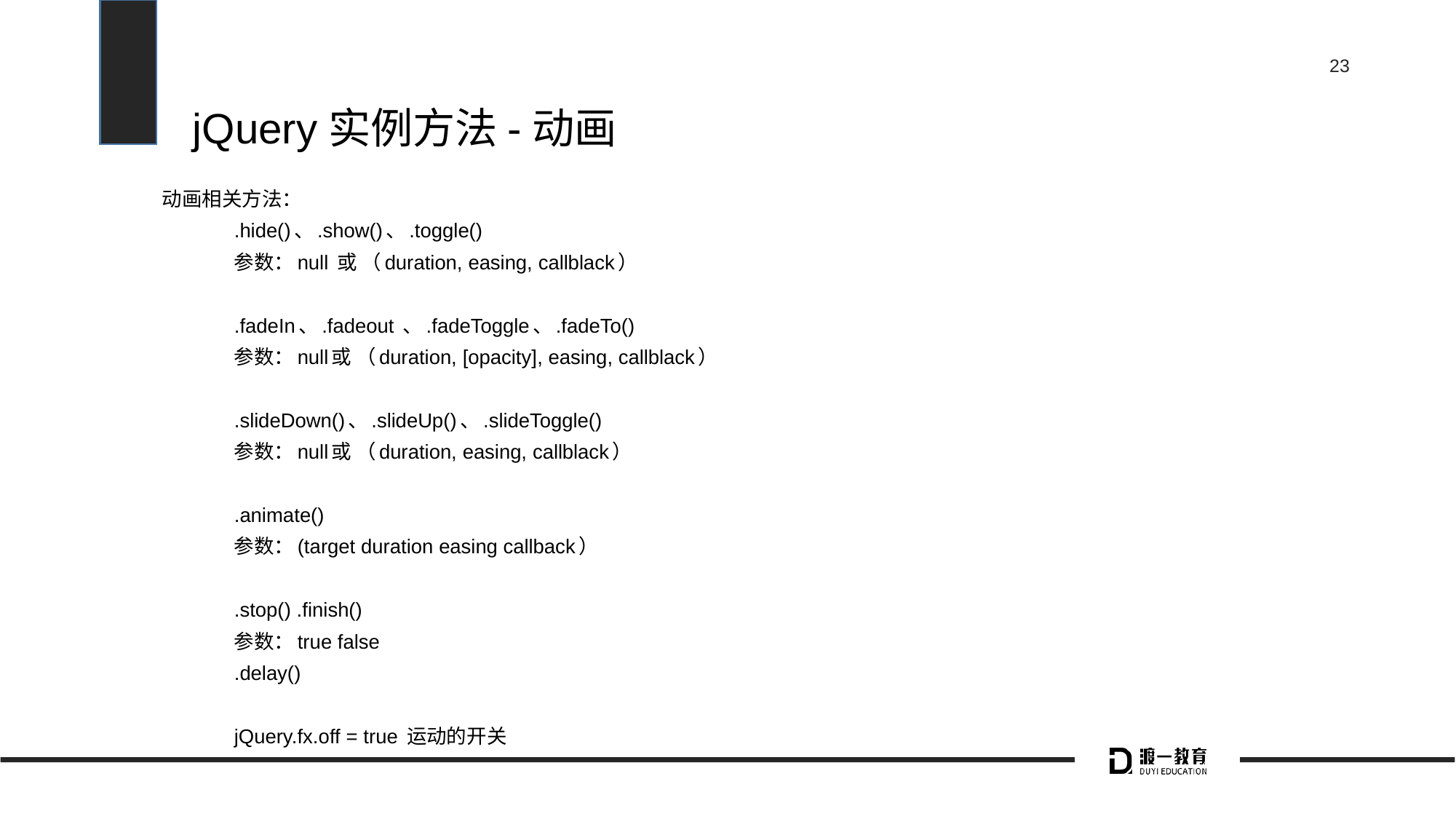

# jQuery实例方法-动画
动画相关方法：
	.hide()、.show()、.toggle()
		参数：null 或 （duration, easing, callblack）

	.fadeIn、.fadeout 、.fadeToggle、.fadeTo()
		参数：null或 （duration, [opacity], easing, callblack）

	.slideDown()、.slideUp()、.slideToggle()
		参数：null或 （duration, easing, callblack）

	.animate()
		参数：(target duration easing callback）

	.stop() .finish()
		参数：true false
	.delay()

	jQuery.fx.off = true 运动的开关